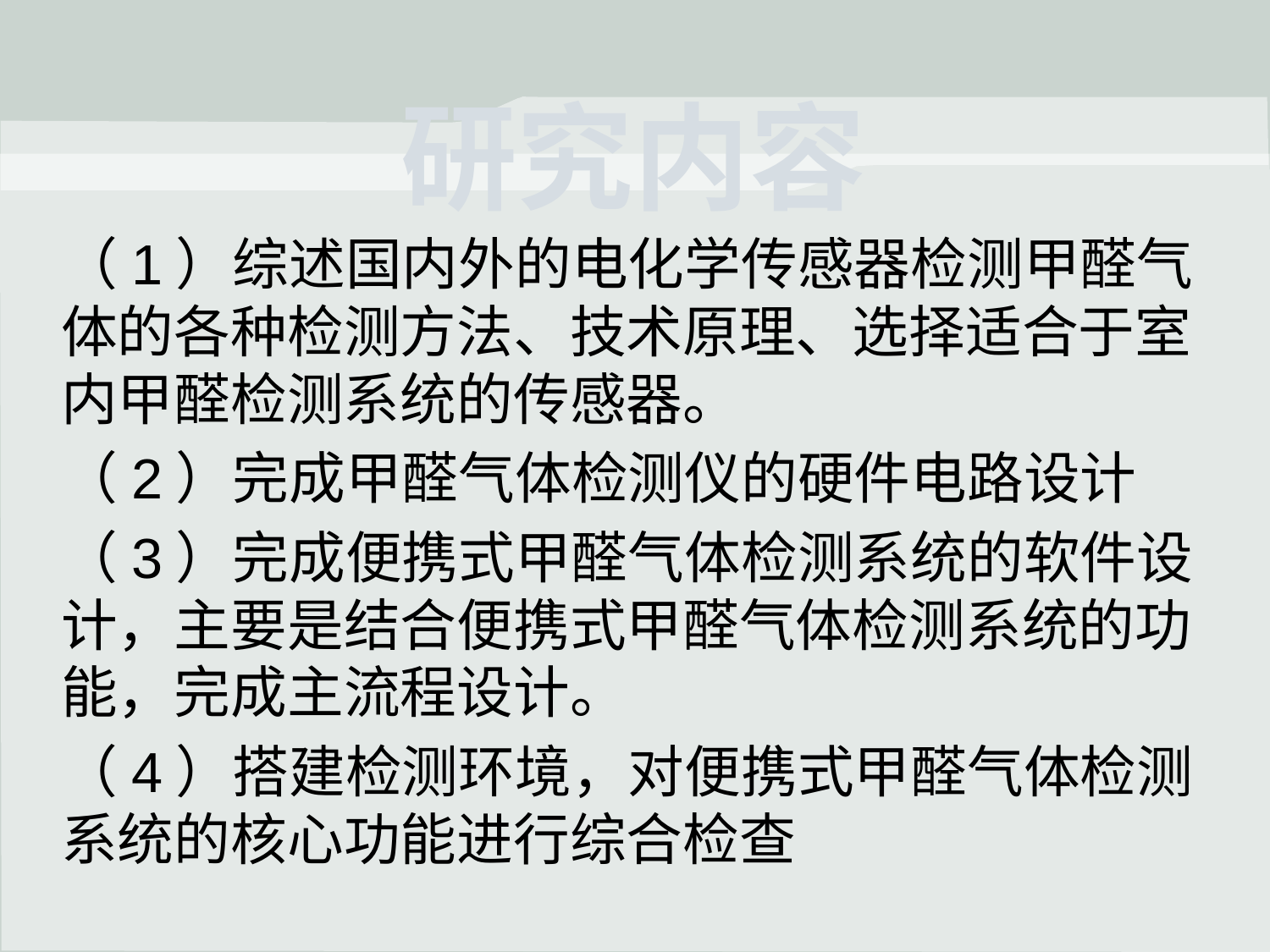

# 研究内容
（1）综述国内外的电化学传感器检测甲醛气体的各种检测方法、技术原理、选择适合于室内甲醛检测系统的传感器。
（2）完成甲醛气体检测仪的硬件电路设计
（3）完成便携式甲醛气体检测系统的软件设计，主要是结合便携式甲醛气体检测系统的功能，完成主流程设计。
（4）搭建检测环境，对便携式甲醛气体检测系统的核心功能进行综合检查